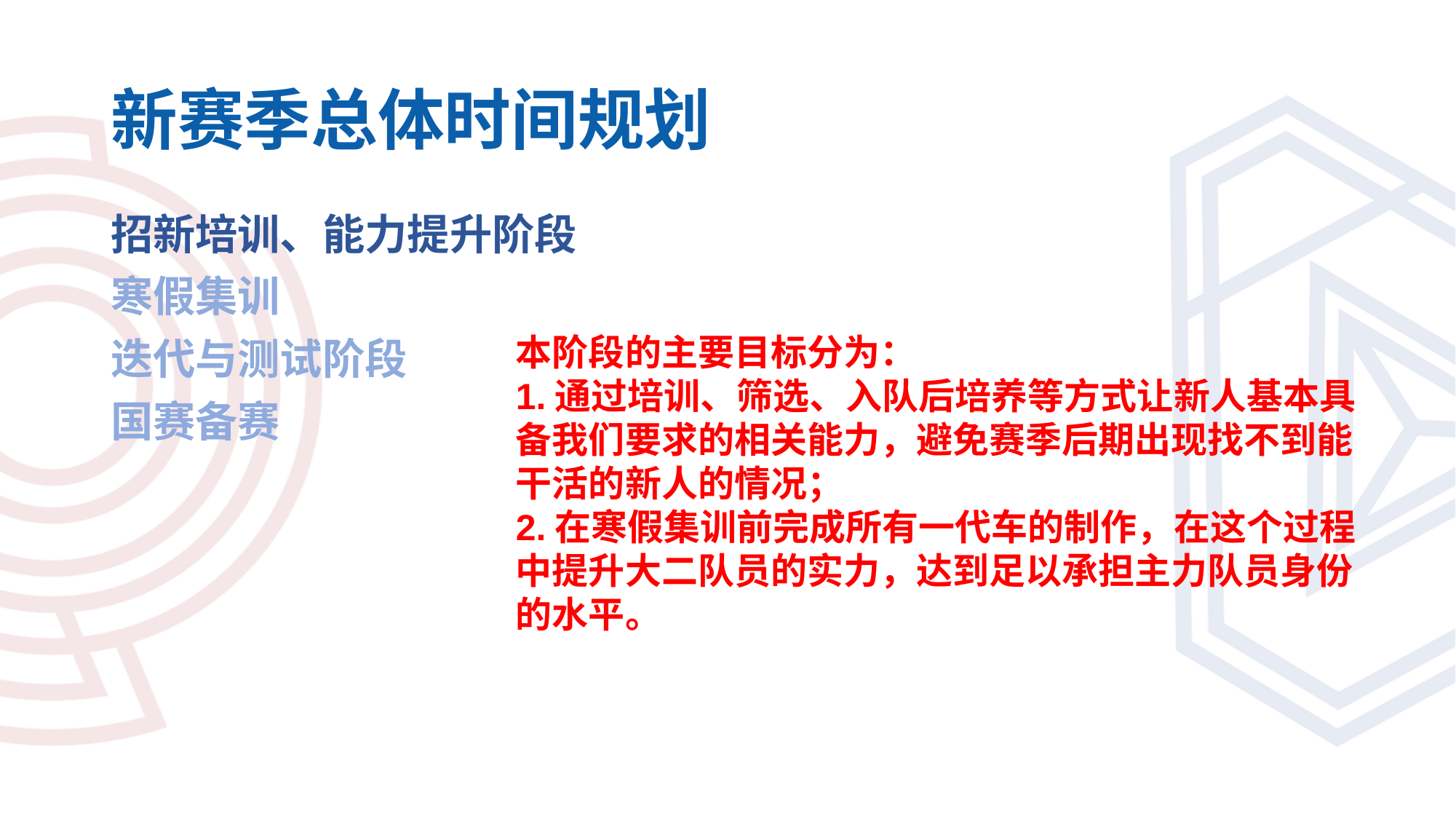

# 新赛季总体时间规划
招新培训、能力提升阶段
寒假集训
本阶段的主要目标分为：
1.通过培训、筛选、入队后培养等方式让新人基本具备我们要求的相关能力，避免赛季后期出现找不到能干活的新人的情况；
2.在寒假集训前完成所有一代车的制作，在这个过程中提升大二队员的实力，达到足以承担主力队员身份的水平。
迭代与测试阶段
国赛备赛